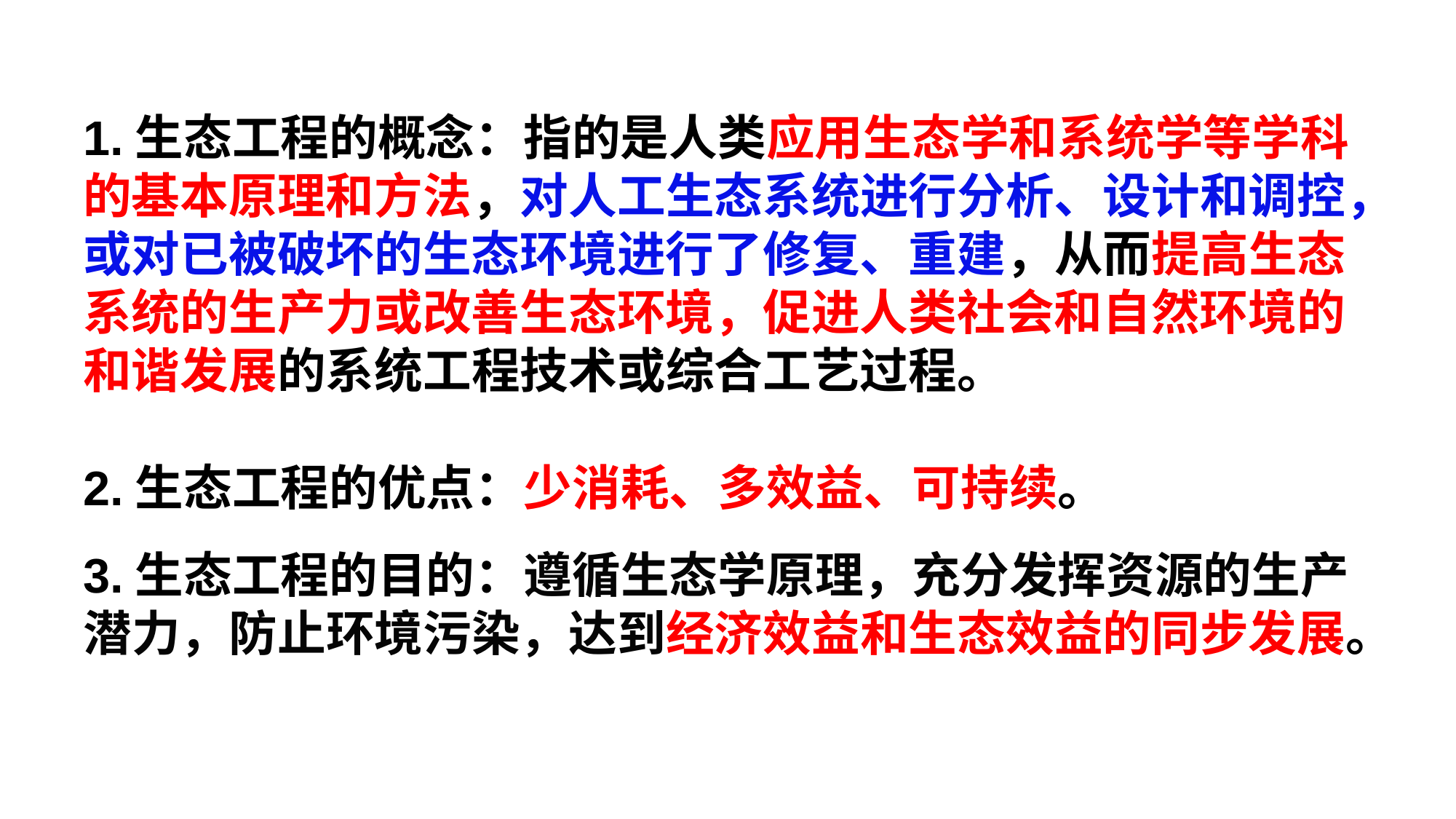

1.生态工程的概念：指的是人类应用生态学和系统学等学科的基本原理和方法，对人工生态系统进行分析、设计和调控，或对已被破坏的生态环境进行了修复、重建，从而提高生态系统的生产力或改善生态环境，促进人类社会和自然环境的和谐发展的系统工程技术或综合工艺过程。
2.生态工程的优点：少消耗、多效益、可持续。
3.生态工程的目的：遵循生态学原理，充分发挥资源的生产潜力，防止环境污染，达到经济效益和生态效益的同步发展。